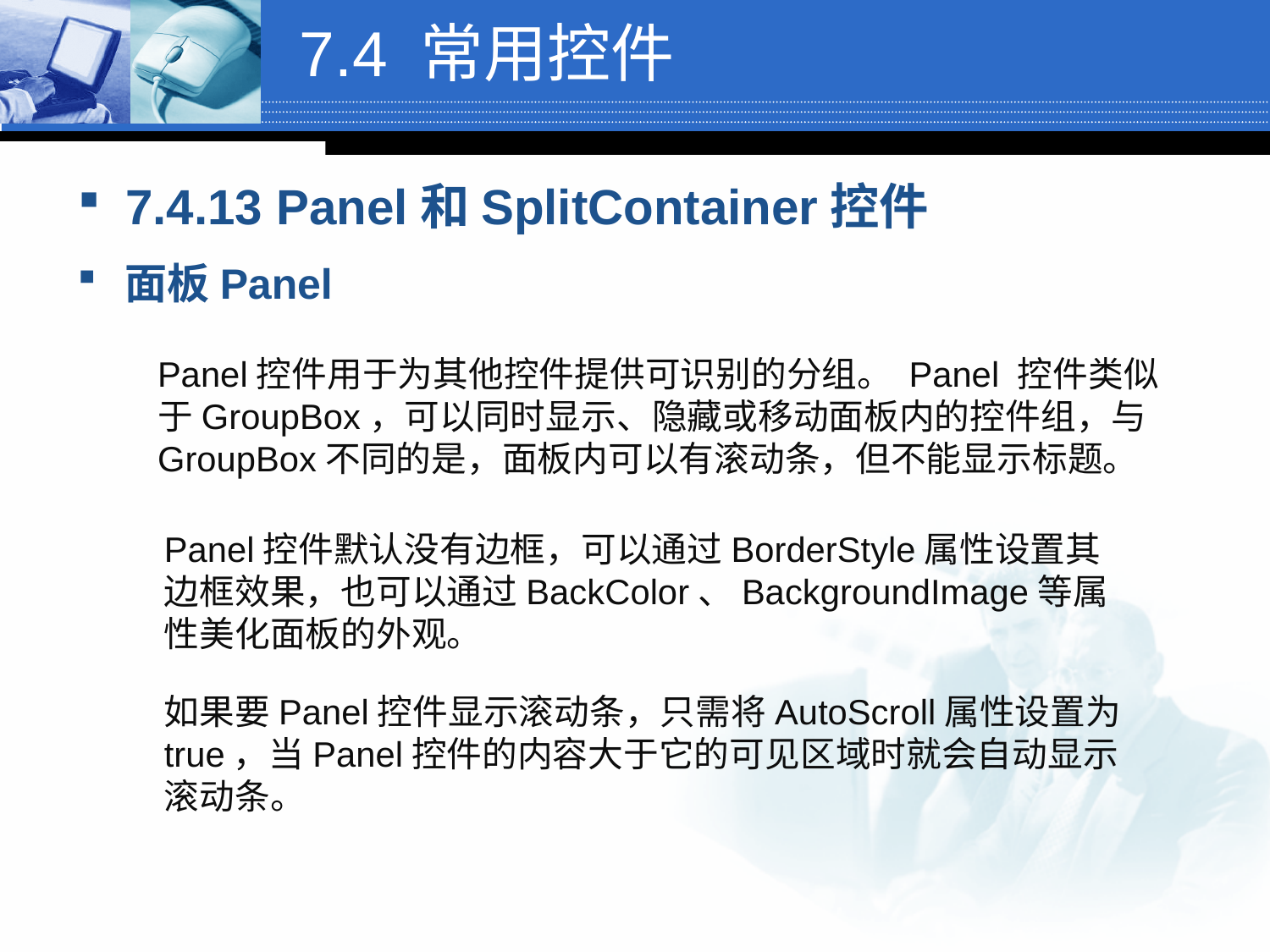

# 7.4 常用控件
7.4.13 Panel和SplitContainer控件

面板Panel
Panel控件用于为其他控件提供可识别的分组。 Panel 控件类似于GroupBox，可以同时显示、隐藏或移动面板内的控件组，与GroupBox不同的是，面板内可以有滚动条，但不能显示标题。
Panel控件默认没有边框，可以通过BorderStyle属性设置其边框效果，也可以通过BackColor、BackgroundImage等属性美化面板的外观。
如果要Panel控件显示滚动条，只需将AutoScroll属性设置为true，当Panel控件的内容大于它的可见区域时就会自动显示滚动条。